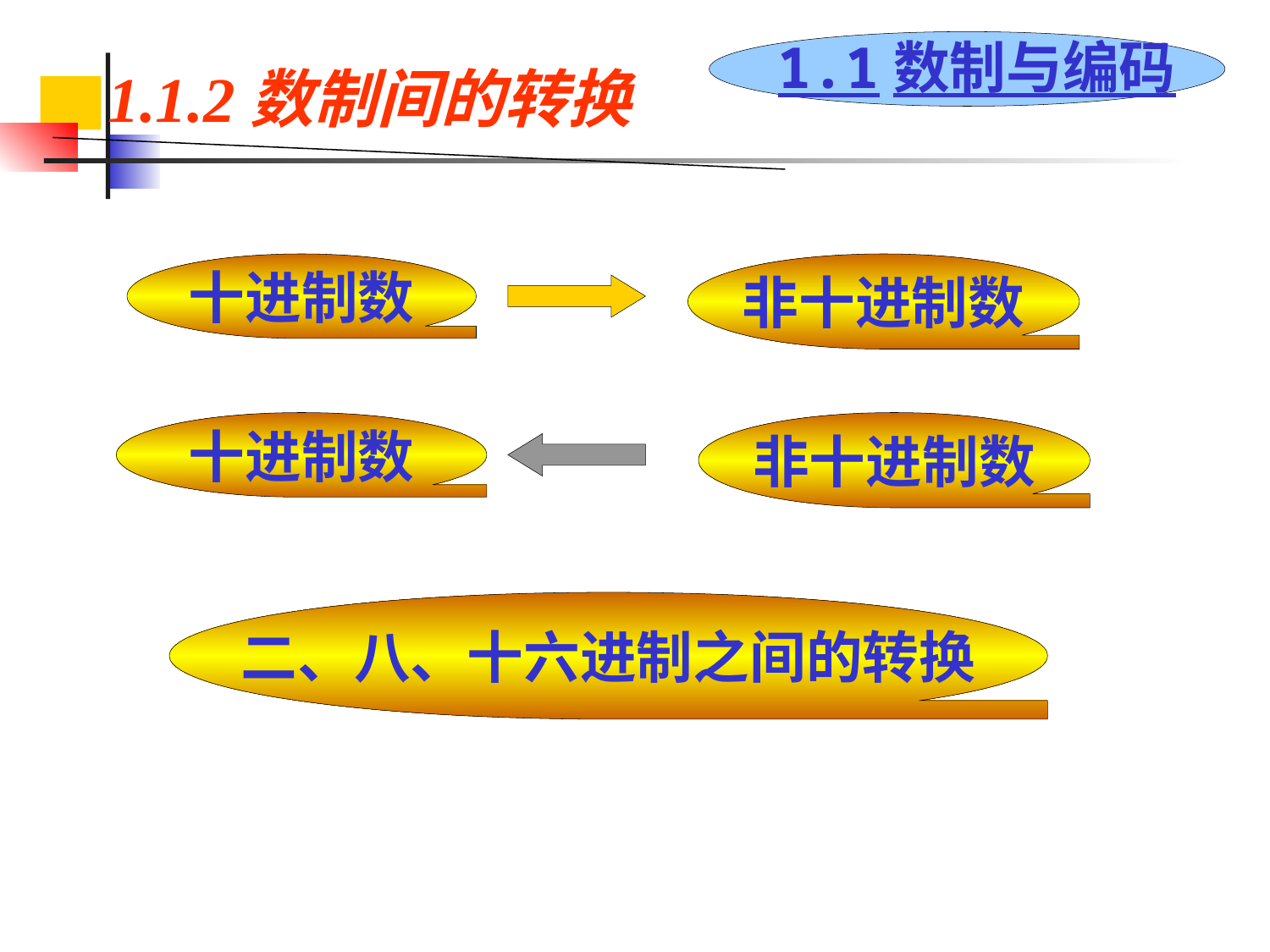

1.1数制与编码

1.1.2数制间的转换

十进制数
非十进制数

十进制数
非十进制数

二、八、十六进制之间的转换